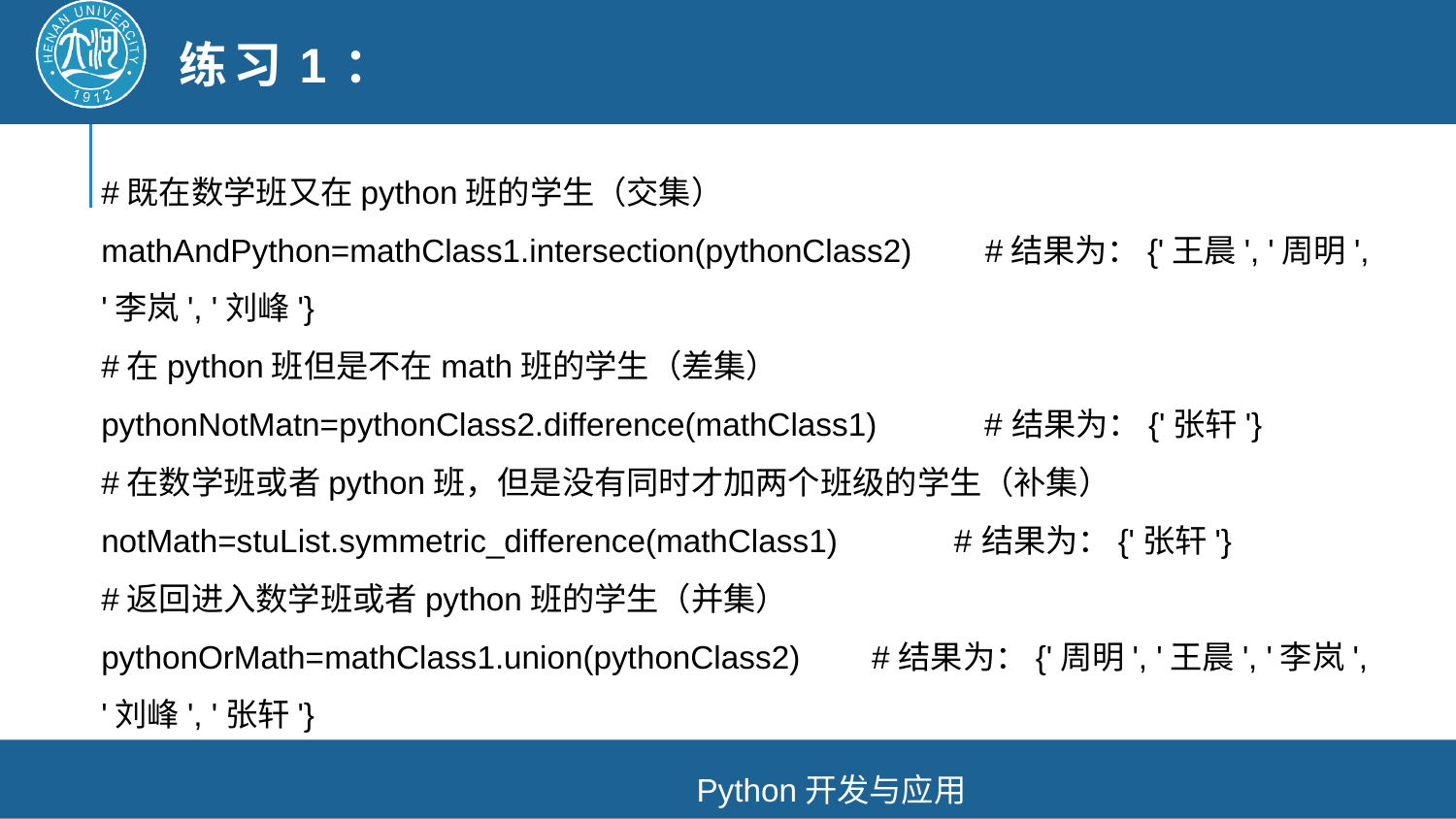

练习1：
#既在数学班又在python班的学生（交集）
mathAndPython=mathClass1.intersection(pythonClass2)        #结果为：{'王晨', '周明', '李岚', '刘峰'}
#在python班但是不在math班的学生（差集）
pythonNotMatn=pythonClass2.difference(mathClass1)            #结果为：{'张轩'}
#在数学班或者python班，但是没有同时才加两个班级的学生（补集）
notMath=stuList.symmetric_difference(mathClass1)             #结果为：{'张轩'}
#返回进入数学班或者python班的学生（并集）
pythonOrMath=mathClass1.union(pythonClass2)        #结果为：{'周明', '王晨', '李岚', '刘峰', '张轩'}

Python开发与应用
39